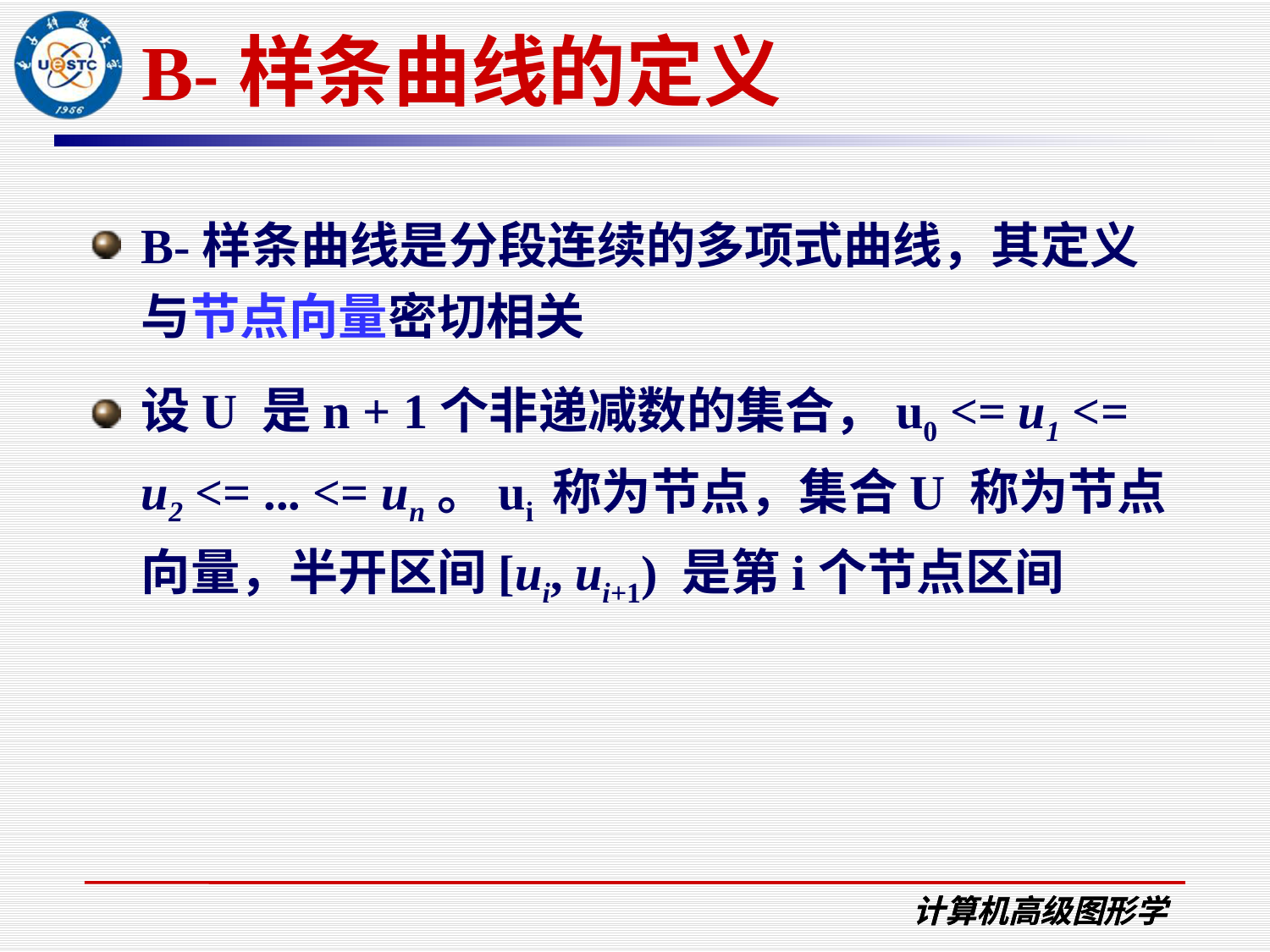

# B-样条曲线的定义
B-样条曲线是分段连续的多项式曲线，其定义与节点向量密切相关
设U 是n + 1个非递减数的集合，u0 <= u1 <= u2 <= ... <= un。ui 称为节点，集合U 称为节点向量，半开区间[ui, ui+1) 是第i个节点区间